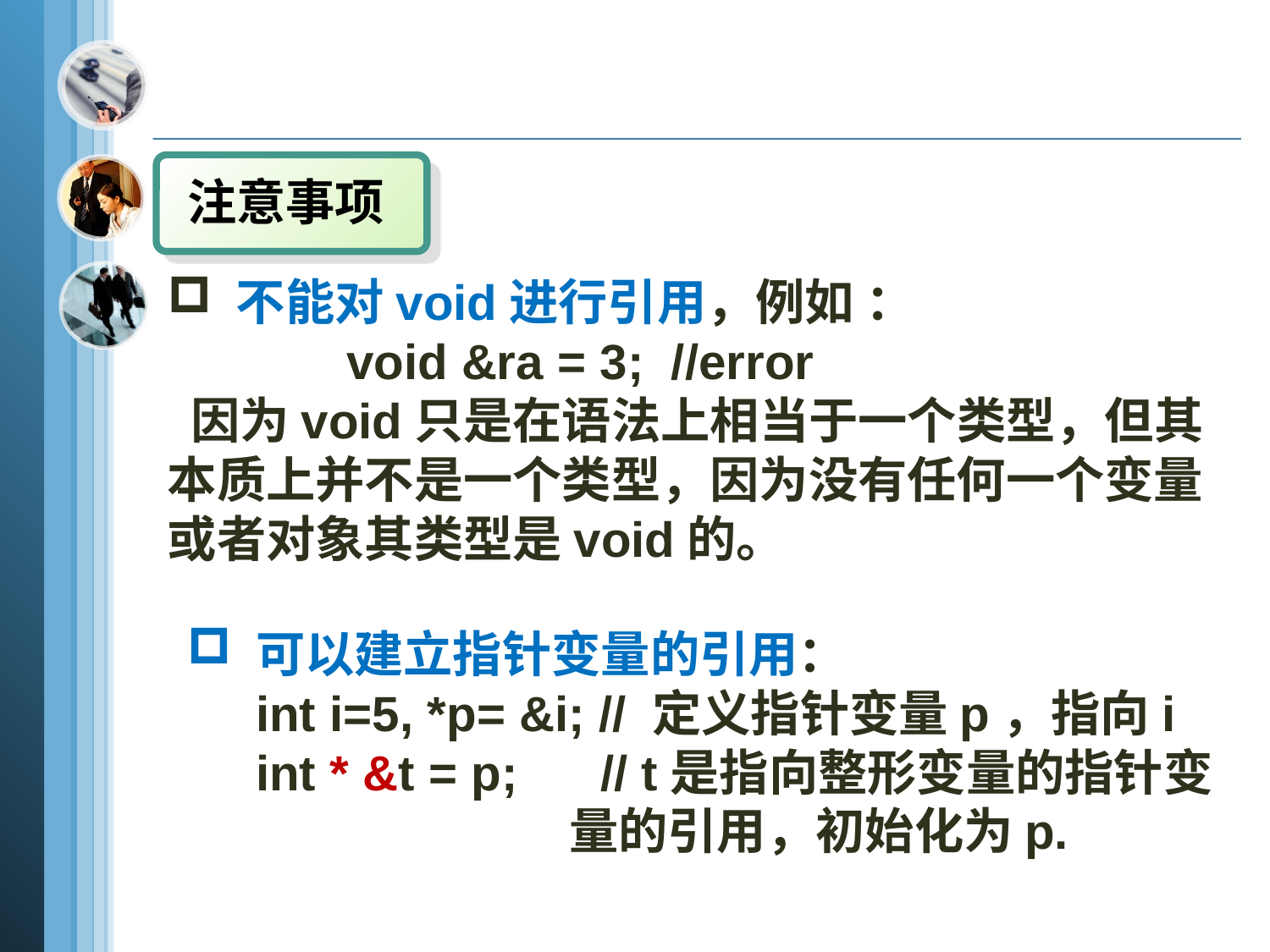

注意事项
 不能对void进行引用，例如 ：
             void &ra = 3;  //error
 因为void只是在语法上相当于一个类型，但其本质上并不是一个类型，因为没有任何一个变量或者对象其类型是void的。
 可以建立指针变量的引用：
     int i=5, *p= &i; // 定义指针变量p，指向i
     int * &t = p;      // t是指向整形变量的指针变
                                 量的引用，初始化为p.